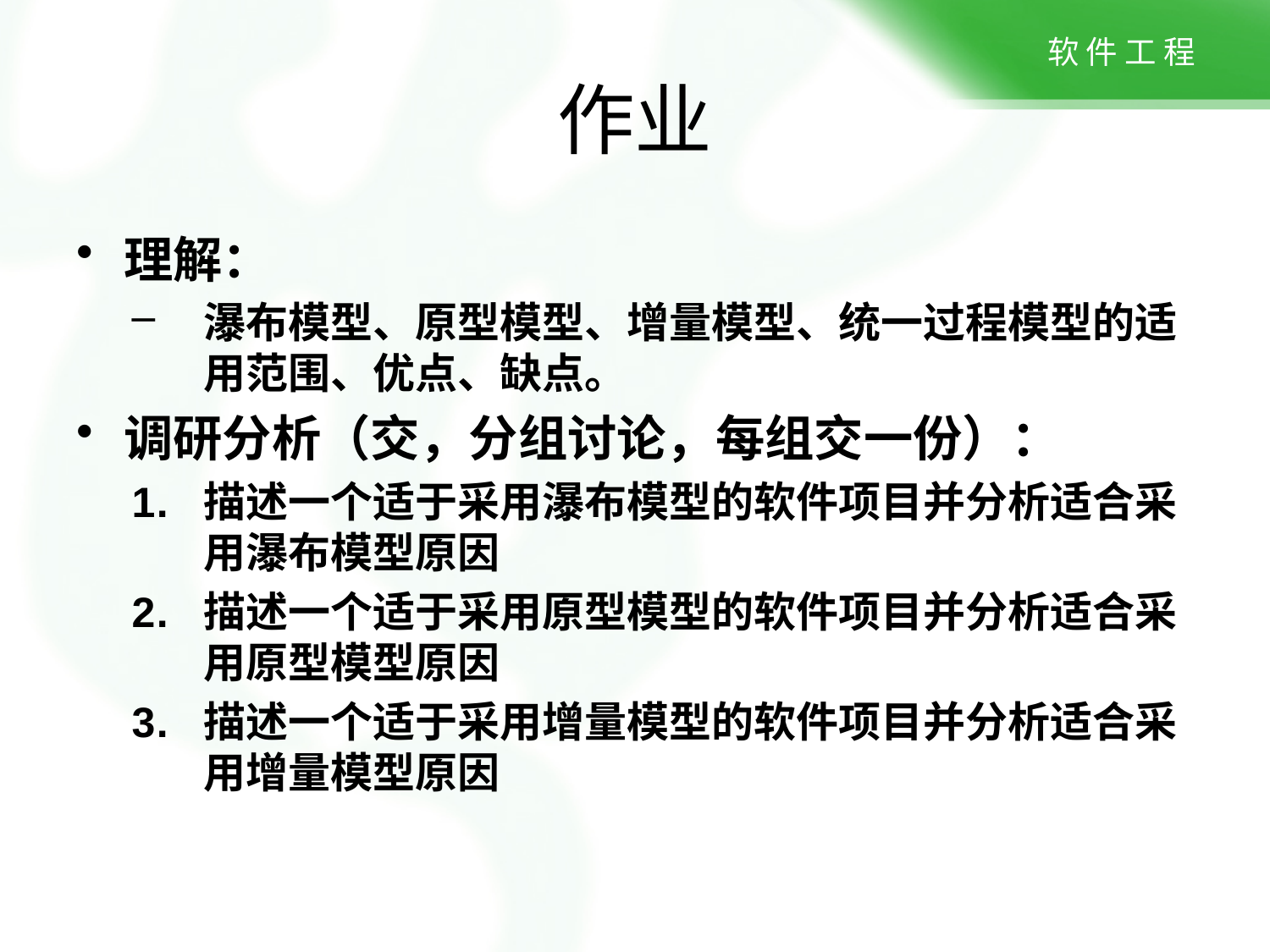

# 作业
理解：
瀑布模型、原型模型、增量模型、统一过程模型的适用范围、优点、缺点。
调研分析（交，分组讨论，每组交一份）：
描述一个适于采用瀑布模型的软件项目并分析适合采用瀑布模型原因
描述一个适于采用原型模型的软件项目并分析适合采用原型模型原因
描述一个适于采用增量模型的软件项目并分析适合采用增量模型原因